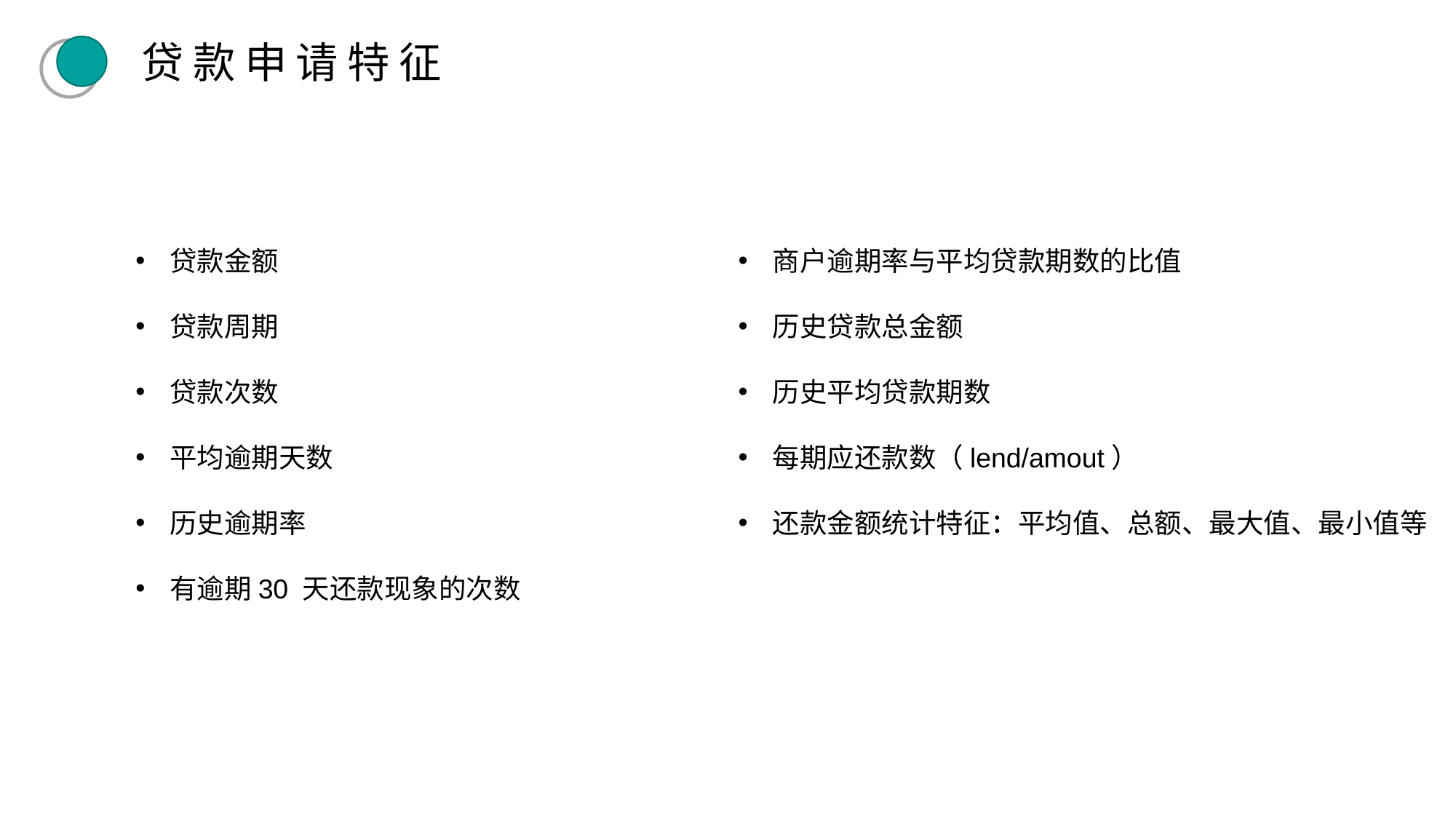

贷款申请特征

贷款金额
贷款周期
贷款次数
平均逾期天数
历史逾期率
有逾期30 天还款现象的次数

商户逾期率与平均贷款期数的比值
历史贷款总金额
历史平均贷款期数
每期应还款数（lend/amout）
还款金额统计特征：平均值、总额、最大值、最小值等